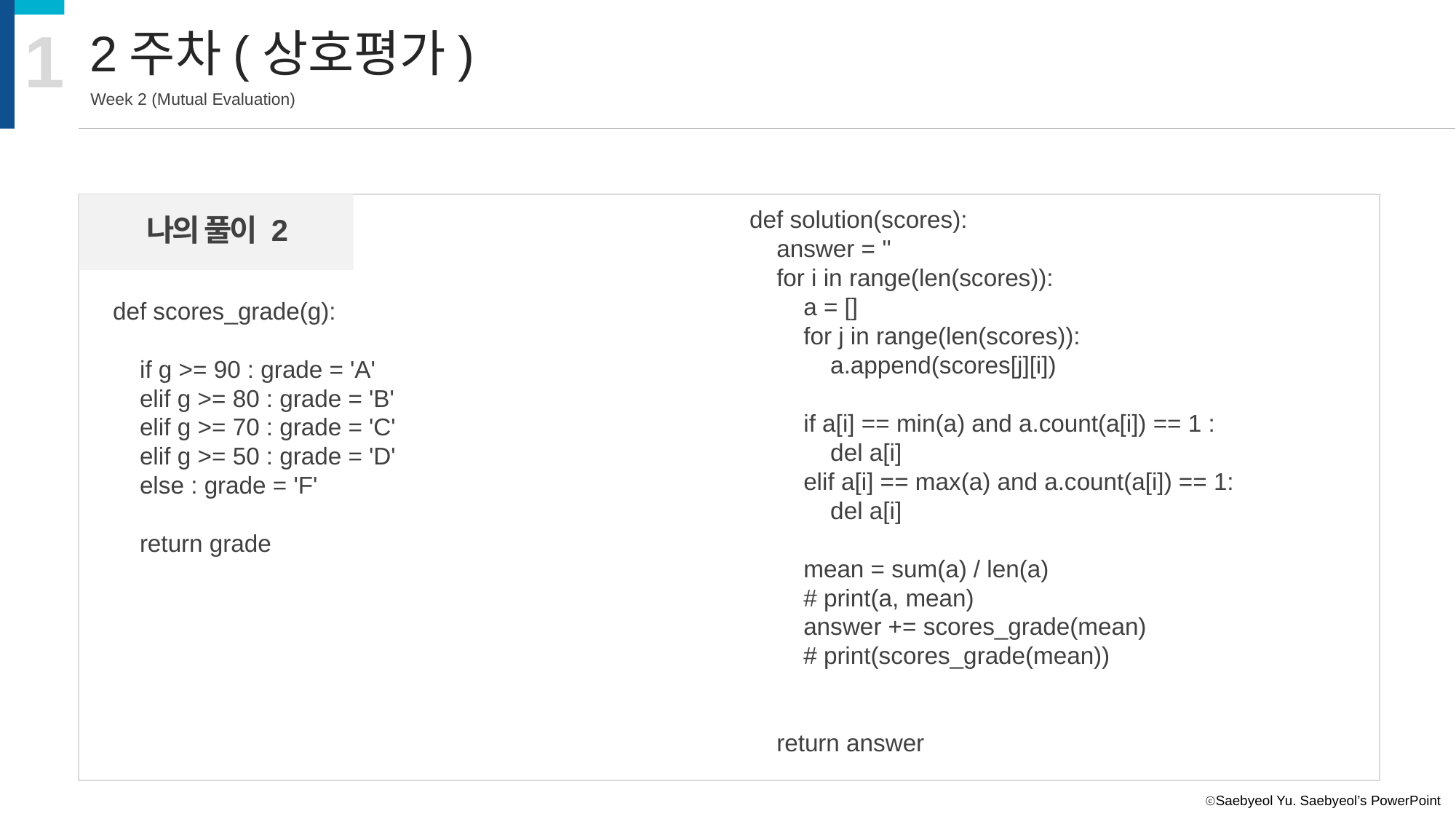

1
2주차(상호평가)
Week 2 (Mutual Evaluation)

나의 풀이 2
def solution(scores):
    answer = ''
    for i in range(len(scores)):
        a = []
        for j in range(len(scores)):
            a.append(scores[j][i])

        if a[i] == min(a) and a.count(a[i]) == 1 :
            del a[i]
        elif a[i] == max(a) and a.count(a[i]) == 1:
            del a[i]

        mean = sum(a) / len(a)
        # print(a, mean)
        answer += scores_grade(mean)
        # print(scores_grade(mean))

    return answer
def scores_grade(g):

    if g >= 90 : grade = 'A'
    elif g >= 80 : grade = 'B'
    elif g >= 70 : grade = 'C'
    elif g >= 50 : grade = 'D'
    else : grade = 'F'

    return grade